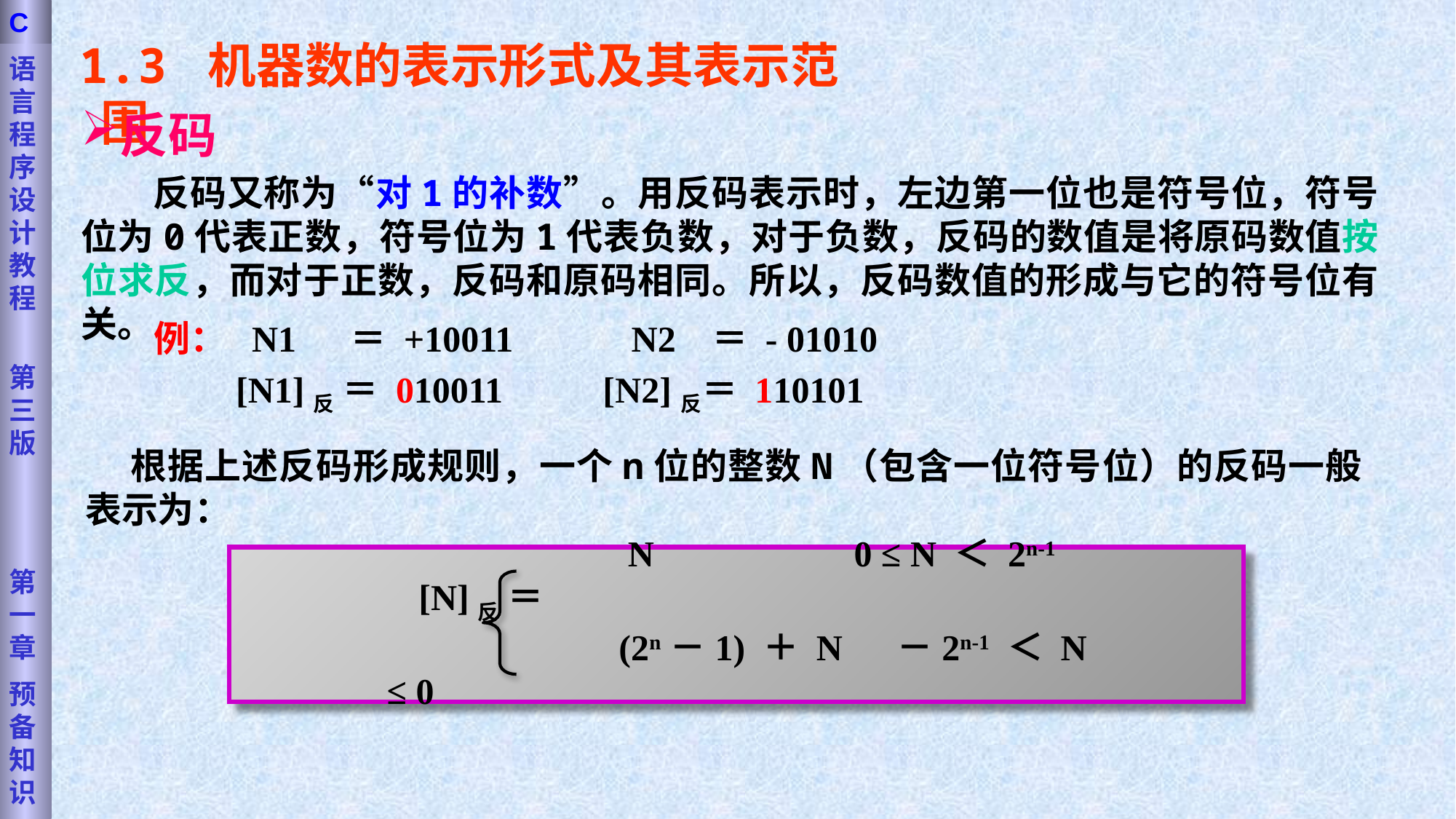

语言程序设计教程
第三版

第一章
预备知识
C
1.3 机器数的表示形式及其表示范围
反码
       反码又称为“对1的补数”。用反码表示时，左边第一位也是符号位，符号位为0代表正数，符号位为1代表负数，对于负数，反码的数值是将原码数值按位求反，而对于正数，反码和原码相同。所以，反码数值的形成与它的符号位有关。
例：  N1     ＝ +10011             N2   ＝ - 01010
         [N1]反 ＝ 010011           [N2]反＝ 110101
    根据上述反码形成规则，一个n位的整数N（包含一位符号位）的反码一般表示为：

                       N                      0 ≤ N ＜ 2n-1
[N]反 ＝
                      (2n－1) ＋ N     －2n-1 ＜ N ≤ 0